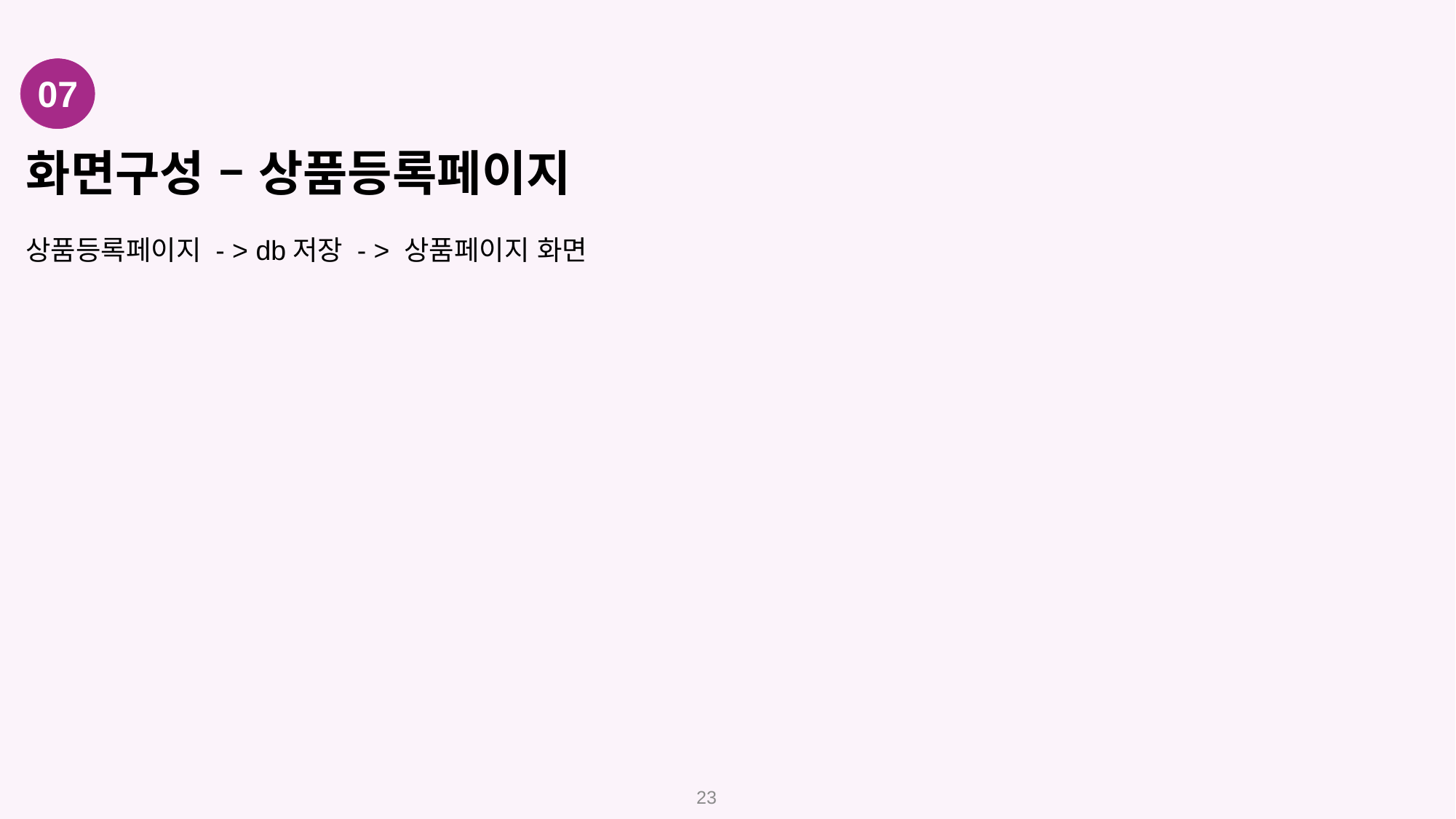

# 화면구성 – 상품등록페이지

07

05

06

03
상품등록페이지 - > db저장 - > 상품페이지 화면
23